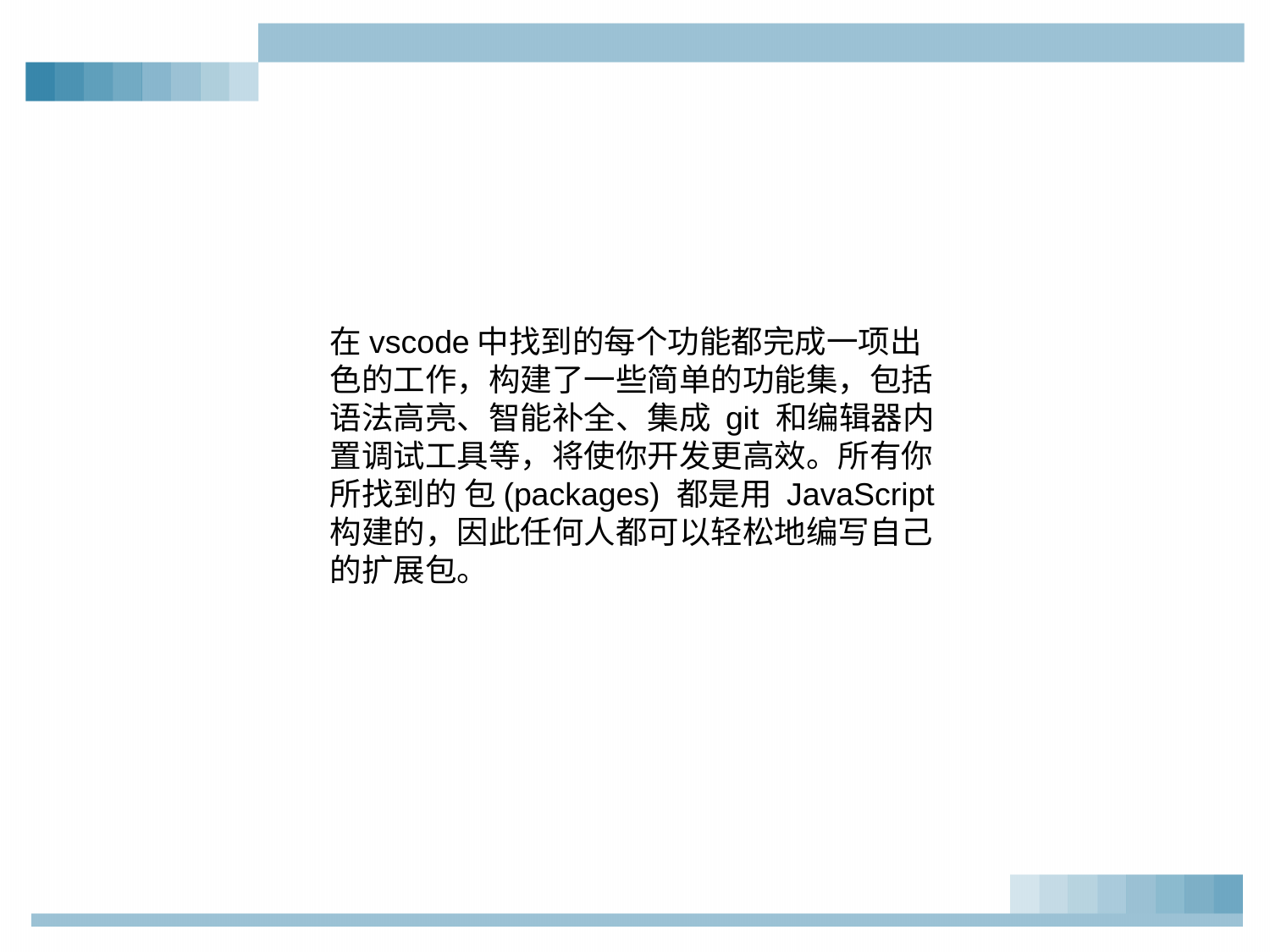

在vscode中找到的每个功能都完成一项出色的工作，构建了一些简单的功能集，包括语法高亮、智能补全、集成 git 和编辑器内置调试工具等，将使你开发更高效。所有你所找到的 包(packages) 都是用 JavaScript 构建的，因此任何人都可以轻松地编写自己的扩展包。